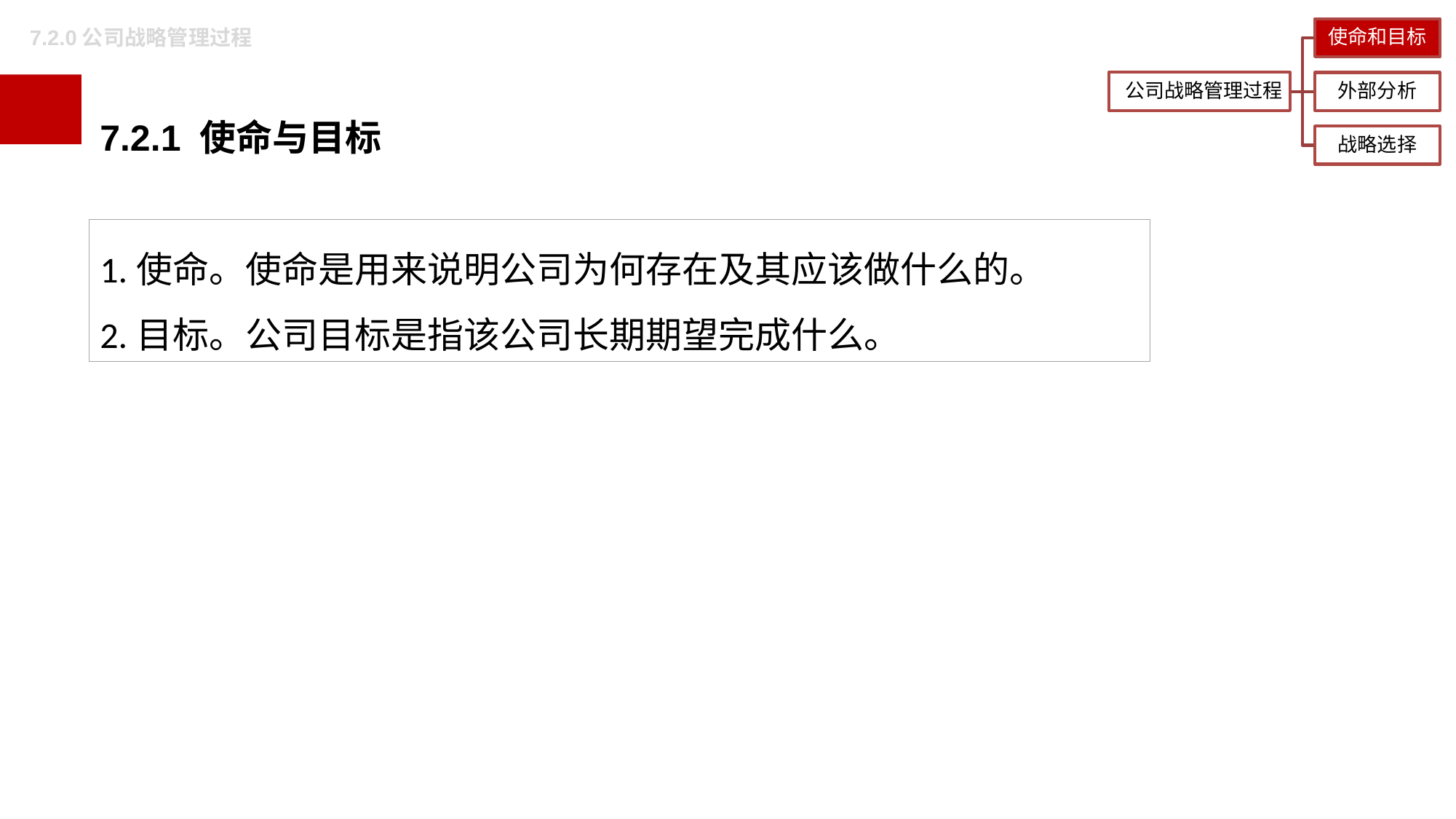

7.2.0公司战略管理过程
 公司战略管理过程
使命和目标
外部分析
战略选择
7.2.1 使命与目标
1.使命。使命是用来说明公司为何存在及其应该做什么的。
2.目标。公司目标是指该公司长期期望完成什么。